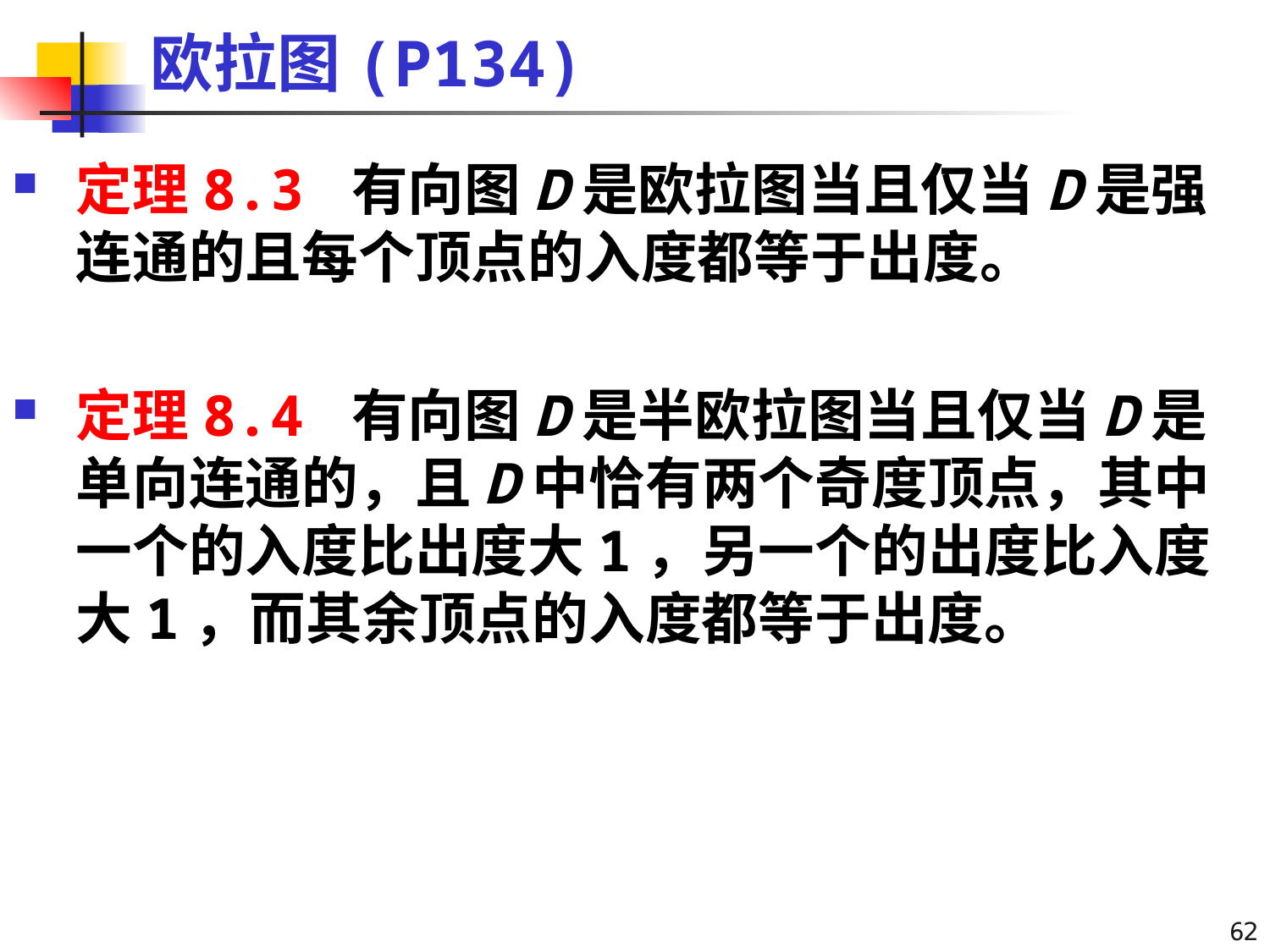

# 欧拉图(P134)
定理8.3 有向图D是欧拉图当且仅当D是强连通的且每个顶点的入度都等于出度。

定理8.4 有向图D是半欧拉图当且仅当D是单向连通的，且D中恰有两个奇度顶点，其中一个的入度比出度大1，另一个的出度比入度大1，而其余顶点的入度都等于出度。
62